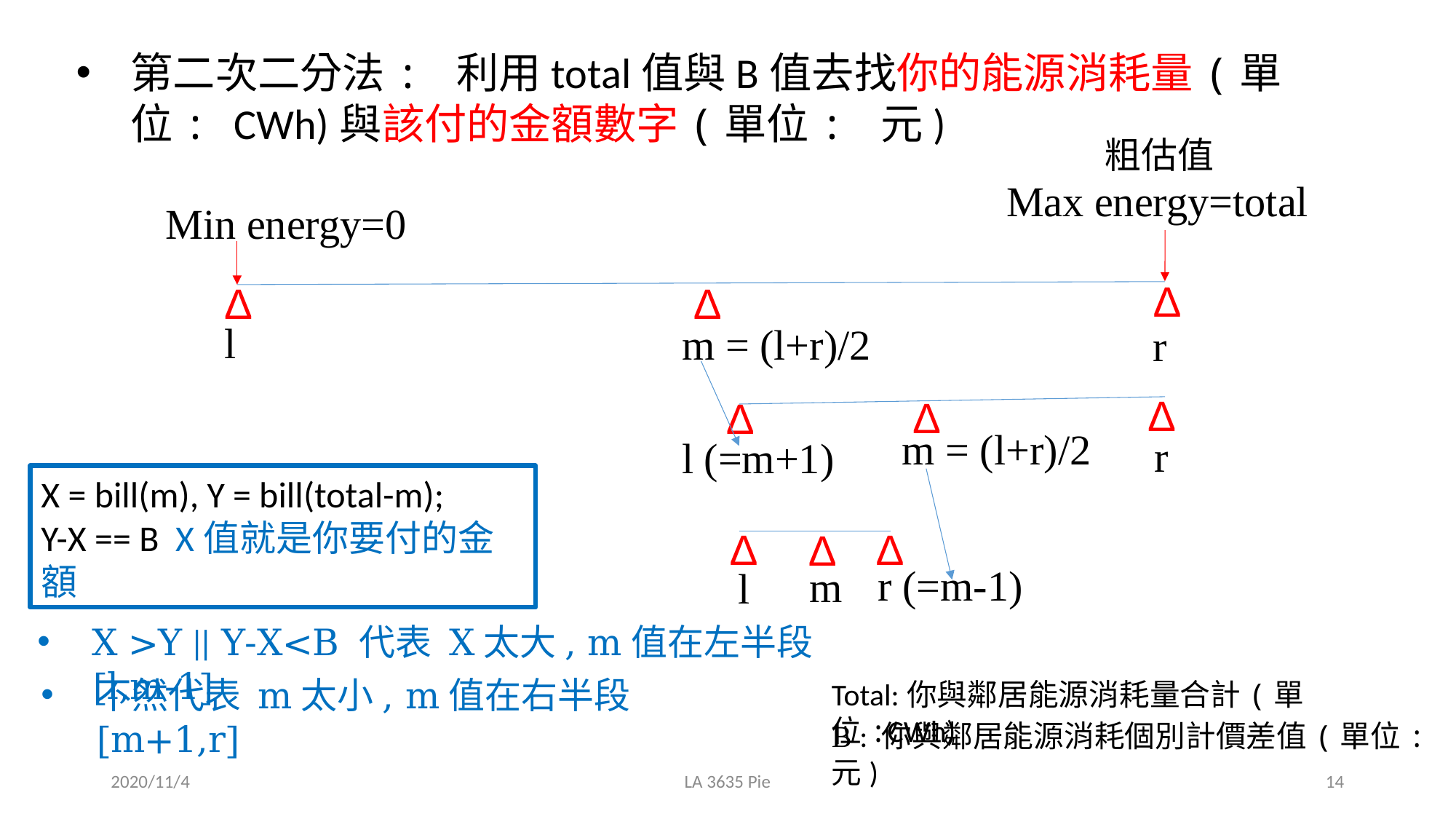

第二次二分法: 利用total值與B值去找你的能源消耗量(單位: CWh)與該付的金額數字(單位: 元)
粗估值
Max energy=total
Min energy=0
Δ
Δ
Δ
l
m = (l+r)/2
r
Δ
Δ
Δ
m = (l+r)/2
r
l (=m+1)
X = bill(m), Y = bill(total-m);
Y-X == B  X值就是你要付的金額
Δ
Δ
Δ
r (=m-1)
m
l
X >Y || Y-X<B 代表 X太大, m值在左半段 [l,m-1]
不然代表 m太小, m值在右半段 [m+1,r]
Total:你與鄰居能源消耗量合計(單位:CWh)
B : 你與鄰居能源消耗個別計價差值(單位:元)
2020/11/4
LA 3635 Pie
14